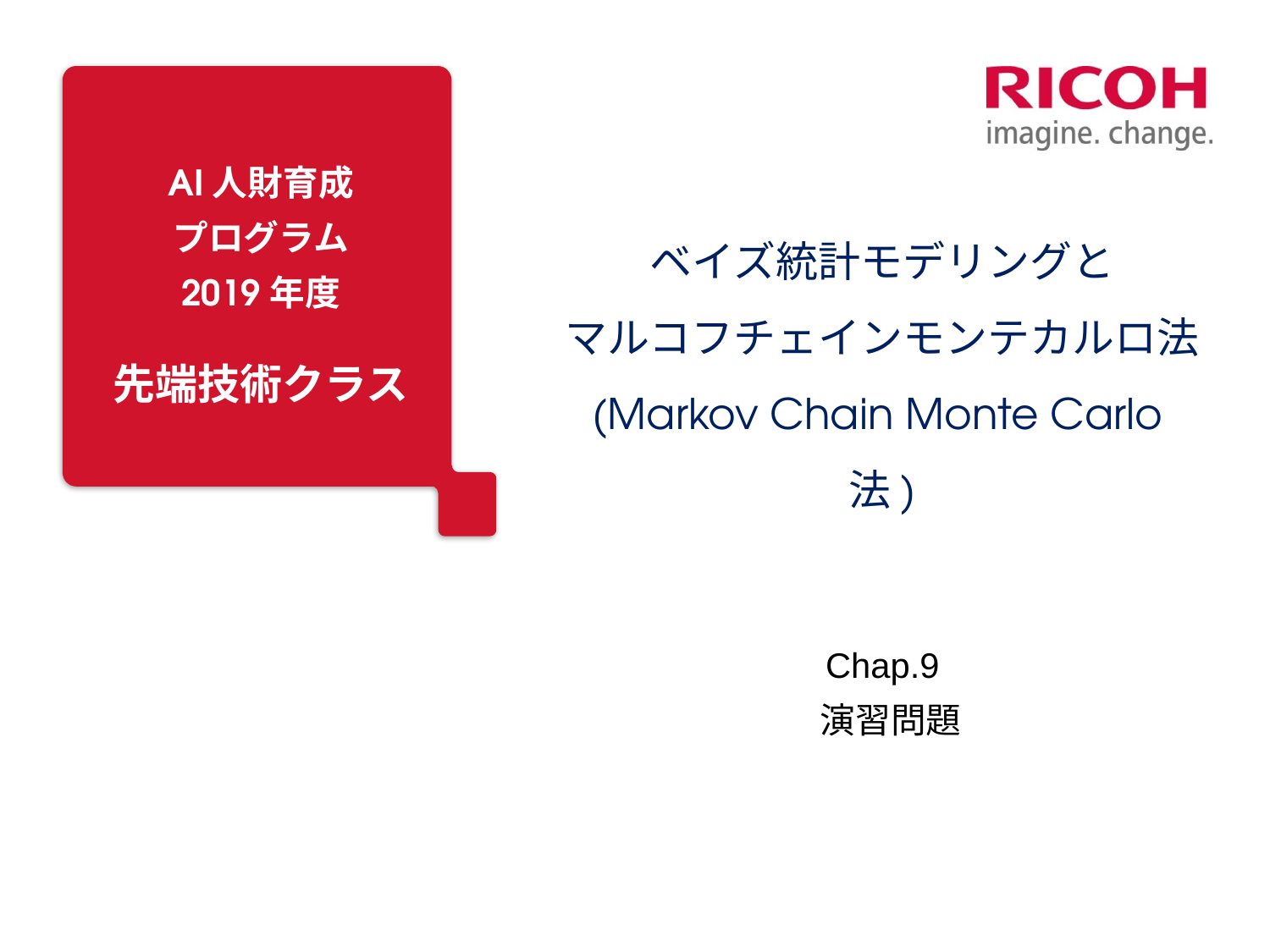

AI人財育成
プログラム
2019年度
先端技術クラス
ベイズ統計モデリングと
マルコフチェインモンテカルロ法
(Markov Chain Monte Carlo法)
Chap.9
 演習問題